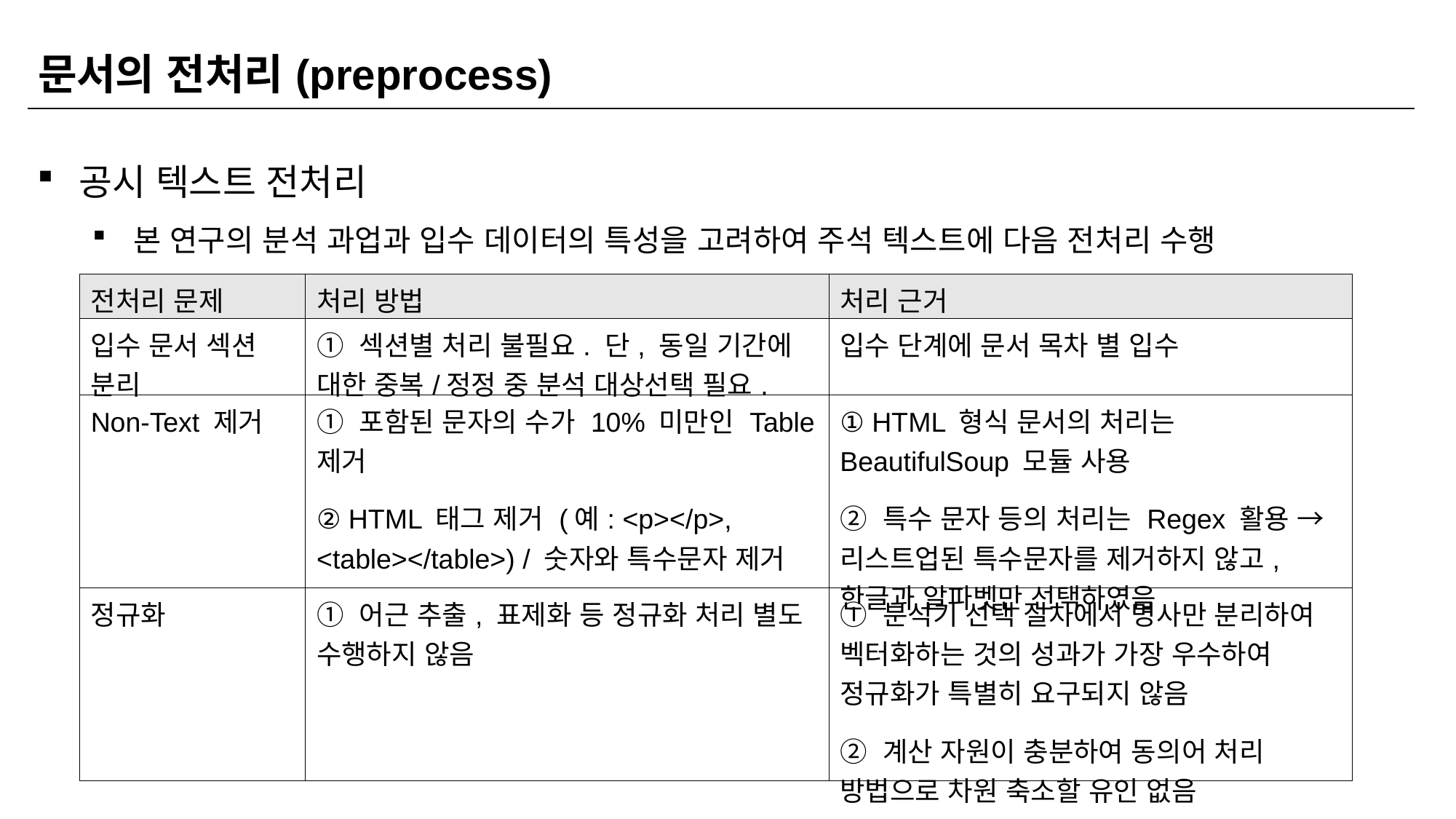

| 문서의 전처리(preprocess) |
| --- |
공시 텍스트 전처리
본 연구의 분석 과업과 입수 데이터의 특성을 고려하여 주석 텍스트에 다음 전처리 수행
| 전처리 문제 | 처리 방법 | 처리 근거 |
| --- | --- | --- |
| 입수 문서 섹션 분리 | ① 섹션별 처리 불필요. 단, 동일 기간에 대한 중복/정정 중 분석 대상선택 필요. | 입수 단계에 문서 목차 별 입수 |
| Non-Text 제거 | ① 포함된 문자의 수가 10% 미만인 Table 제거 ② HTML 태그 제거 (예: <p></p>, <table></table>) / 숫자와 특수문자 제거 | ① HTML 형식 문서의 처리는 BeautifulSoup 모듈 사용 ② 특수 문자 등의 처리는 Regex 활용 → 리스트업된 특수문자를 제거하지 않고, 한글과 알파벳만 선택하였음 |
| 정규화 | ① 어근 추출, 표제화 등 정규화 처리 별도 수행하지 않음 | ① 분석기 선택 절차에서 명사만 분리하여 벡터화하는 것의 성과가 가장 우수하여 정규화가 특별히 요구되지 않음 ② 계산 자원이 충분하여 동의어 처리 방법으로 차원 축소할 유인 없음 |